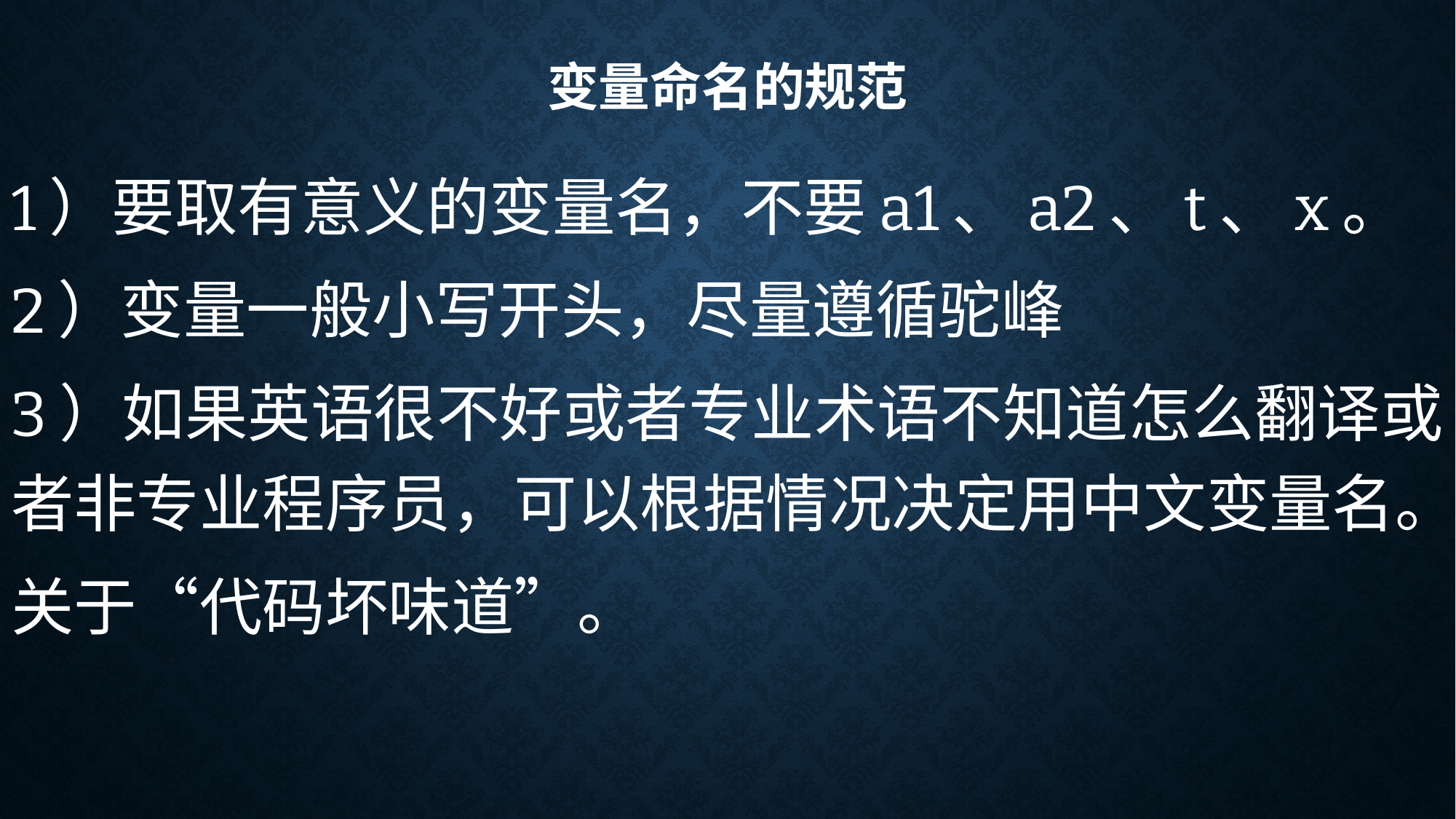

# 变量命名的规范
1）要取有意义的变量名，不要a1、a2、t、x。
2）变量一般小写开头，尽量遵循驼峰
3）如果英语很不好或者专业术语不知道怎么翻译或者非专业程序员，可以根据情况决定用中文变量名。
关于“代码坏味道”。